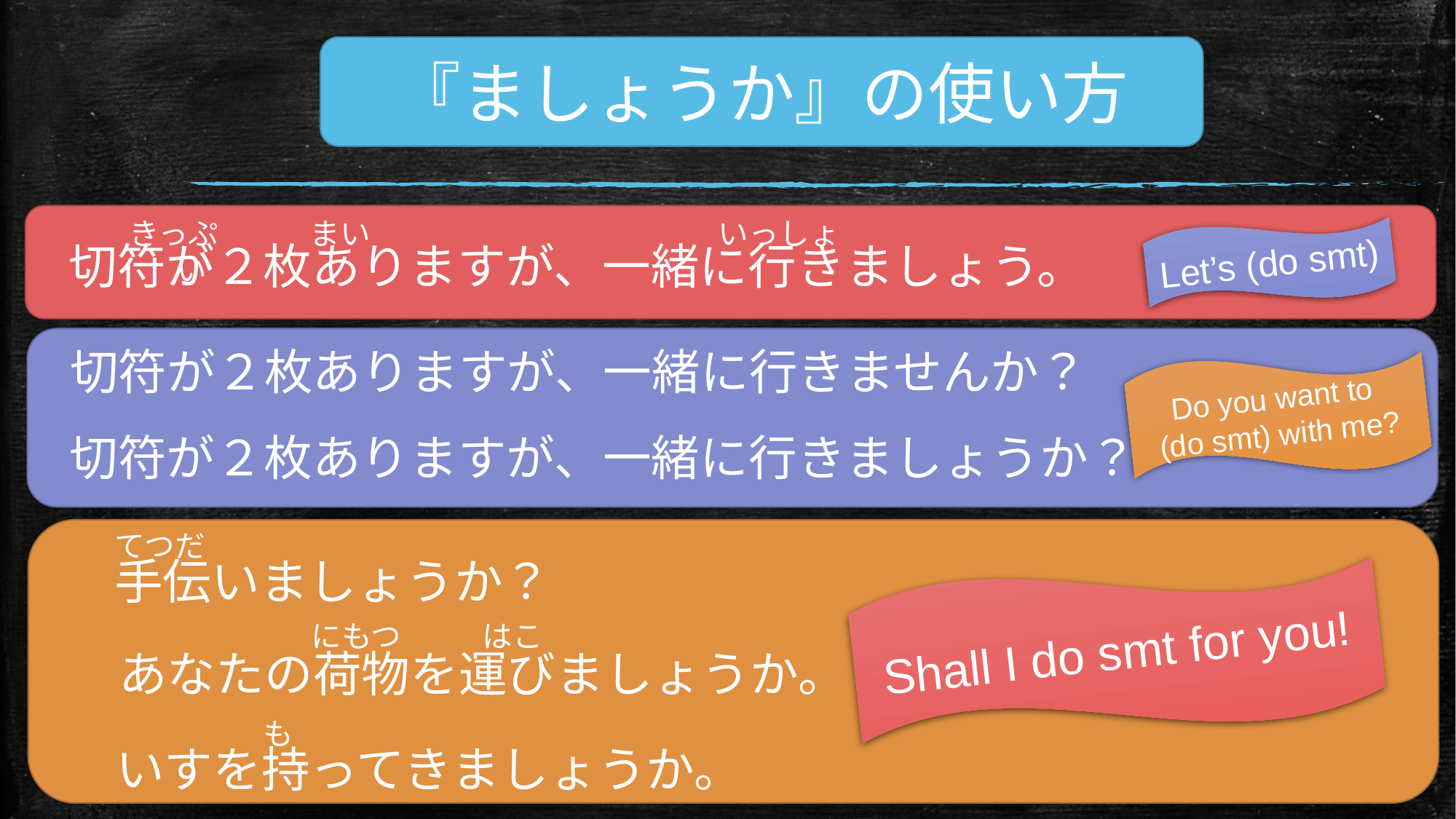

『ましょうか』の使い方

きっぷ　　　まい　　　　　　　　           　いっしょ　   い
Let’s (do smt)
切符が２枚ありますが、一緒に行きましょう。

切符が２枚ありますが、一緒に行きませんか？
Do you want to
(do smt) with me?
切符が２枚ありますが、一緒に行きましょうか？

てつだ
手伝いましょうか？
Shall I do smt for you!
 にもつ　   　はこ
あなたの荷物を運びましょうか。
も
いすを持ってきましょうか。